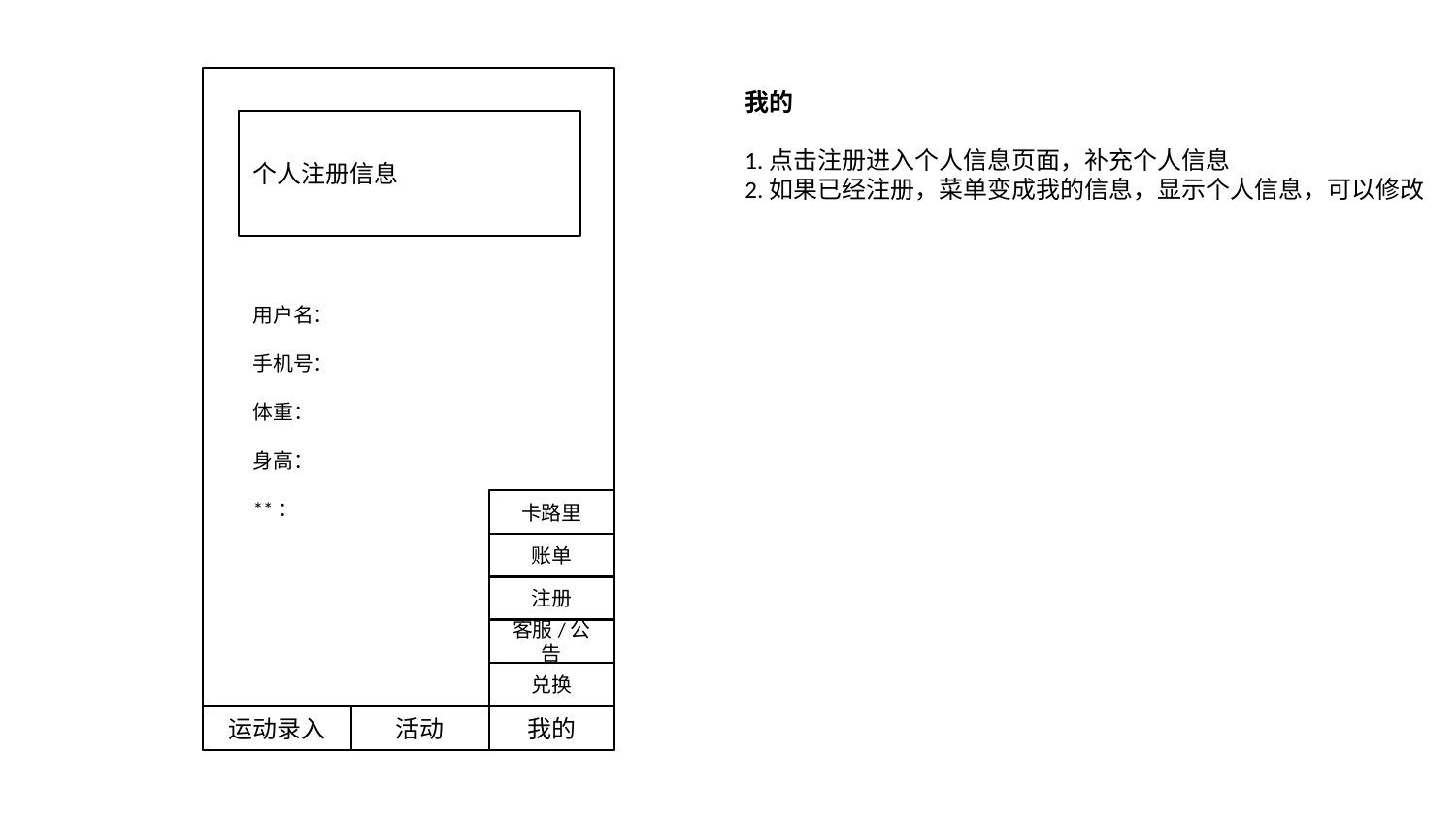

我的

1.点击注册进入个人信息页面，补充个人信息
2.如果已经注册，菜单变成我的信息，显示个人信息，可以修改
个人注册信息
用户名：

手机号：

体重：

身高：

**：
卡路里
账单
注册
客服/公告
兑换
运动录入
活动
我的